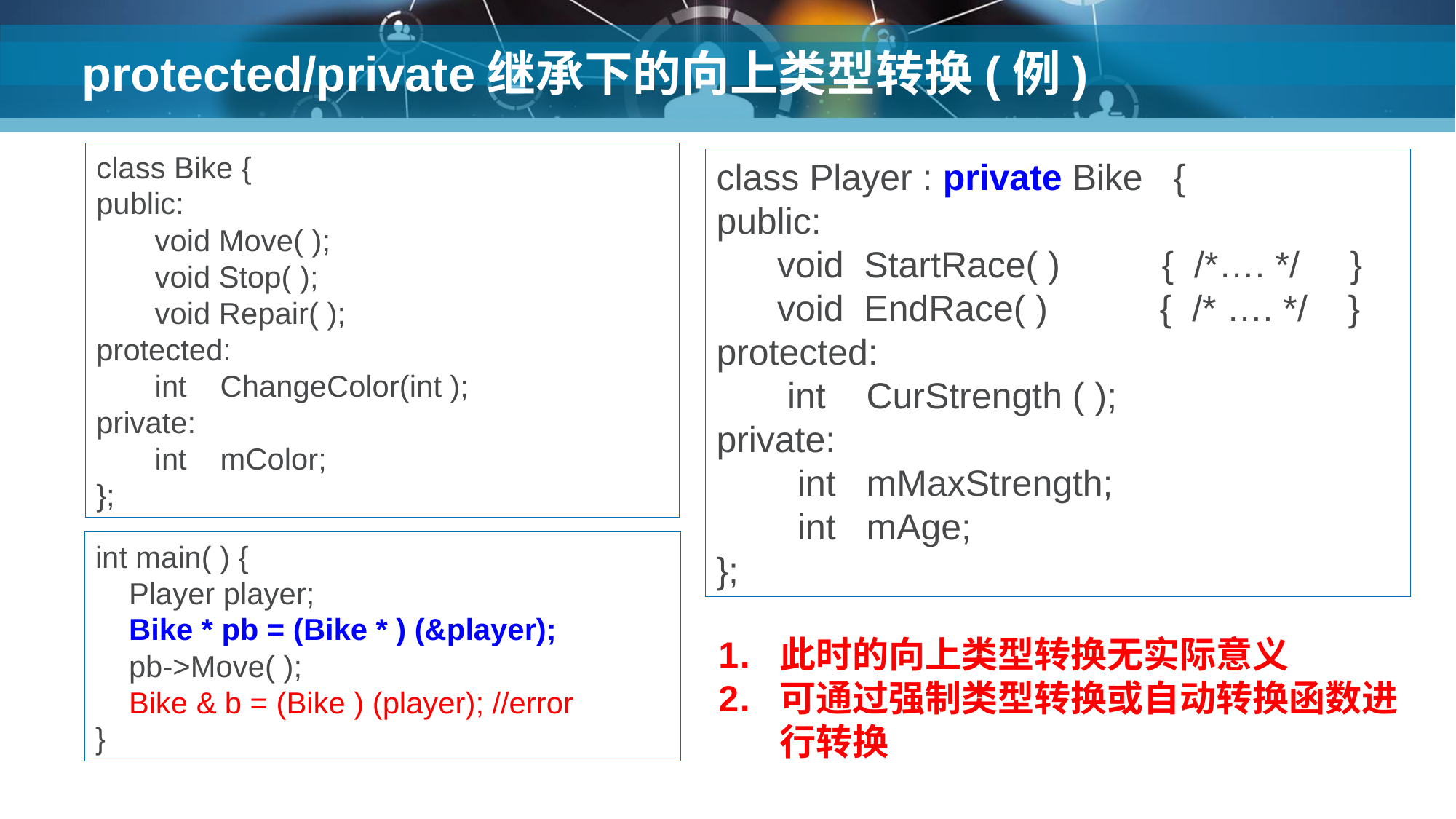

# protected/private继承下的向上类型转换(例)
class Bike {
public:
       void Move( );
       void Stop( );
       void Repair( );
protected:
       int    ChangeColor(int );
private:
       int    mColor;
};
class Player : private Bike   {
public:
      void  StartRace( )          {  /*…. */     }
      void  EndRace( )           {  /* …. */    }
protected:
       int    CurStrength ( );
private:
        int   mMaxStrength;
        int   mAge;
};
int main( ) {
    Player player;
    Bike * pb = (Bike * ) (&player);
    pb->Move( );
    Bike & b = (Bike ) (player); //error
}
此时的向上类型转换无实际意义
可通过强制类型转换或自动转换函数进行转换